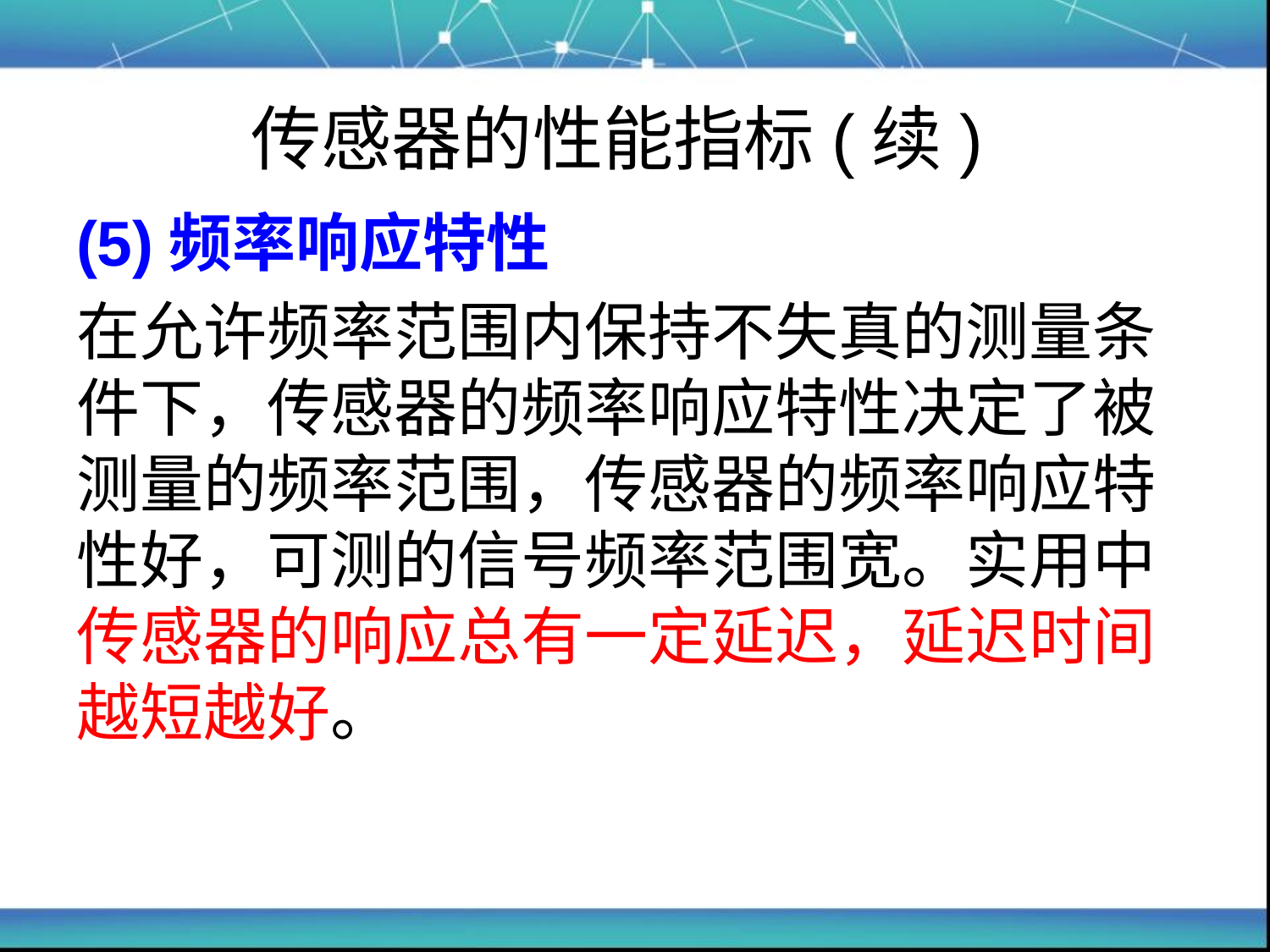

# 传感器的性能指标(续)
(5)频率响应特性
在允许频率范围内保持不失真的测量条件下，传感器的频率响应特性决定了被测量的频率范围，传感器的频率响应特性好，可测的信号频率范围宽。实用中传感器的响应总有一定延迟，延迟时间越短越好。
20